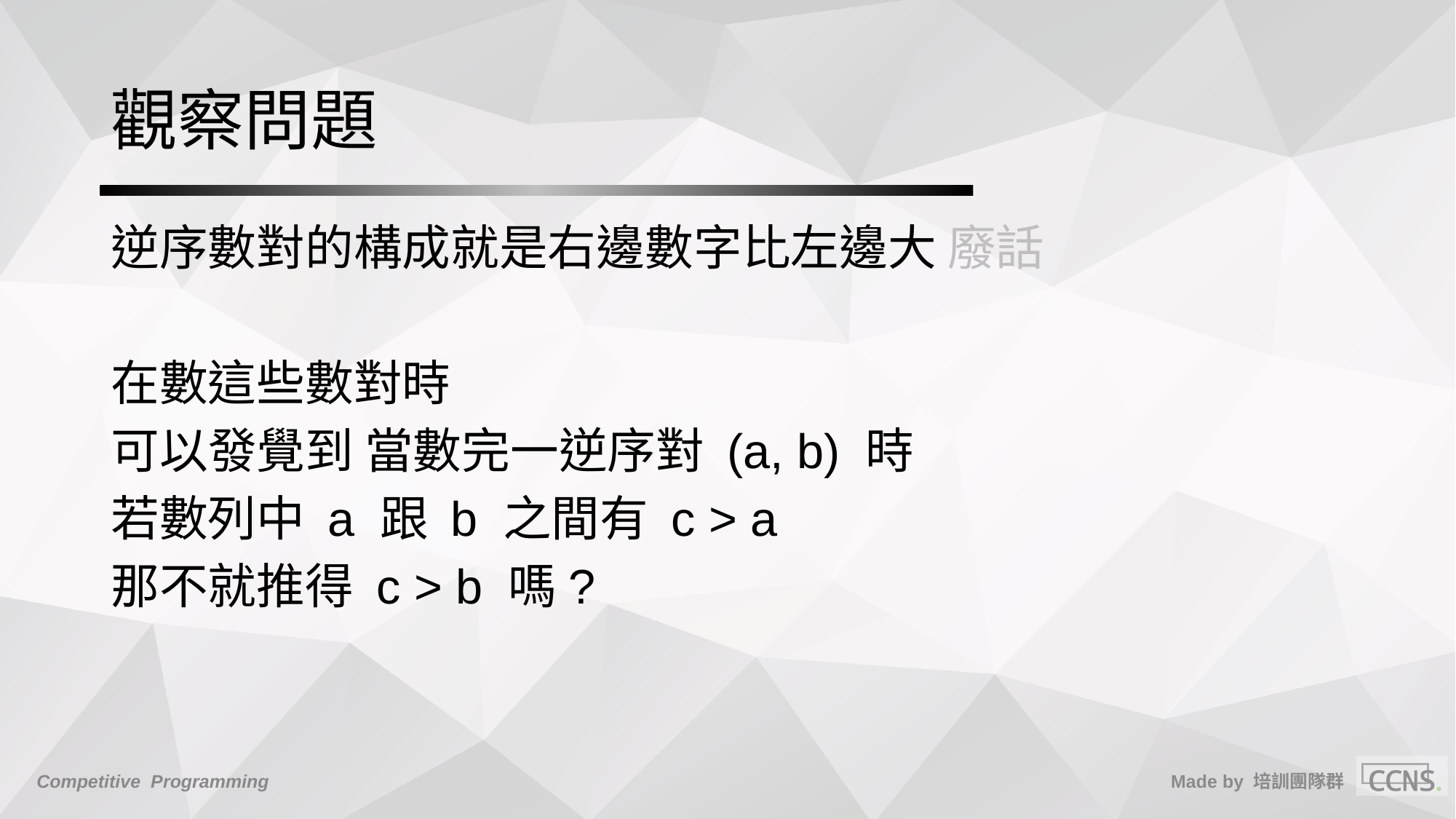

# 觀察問題
逆序數對的構成就是右邊數字比左邊大 廢話

在數這些數對時
可以發覺到 當數完一逆序對 (a, b) 時
若數列中 a 跟 b 之間有 c > a
那不就推得 c > b 嗎?